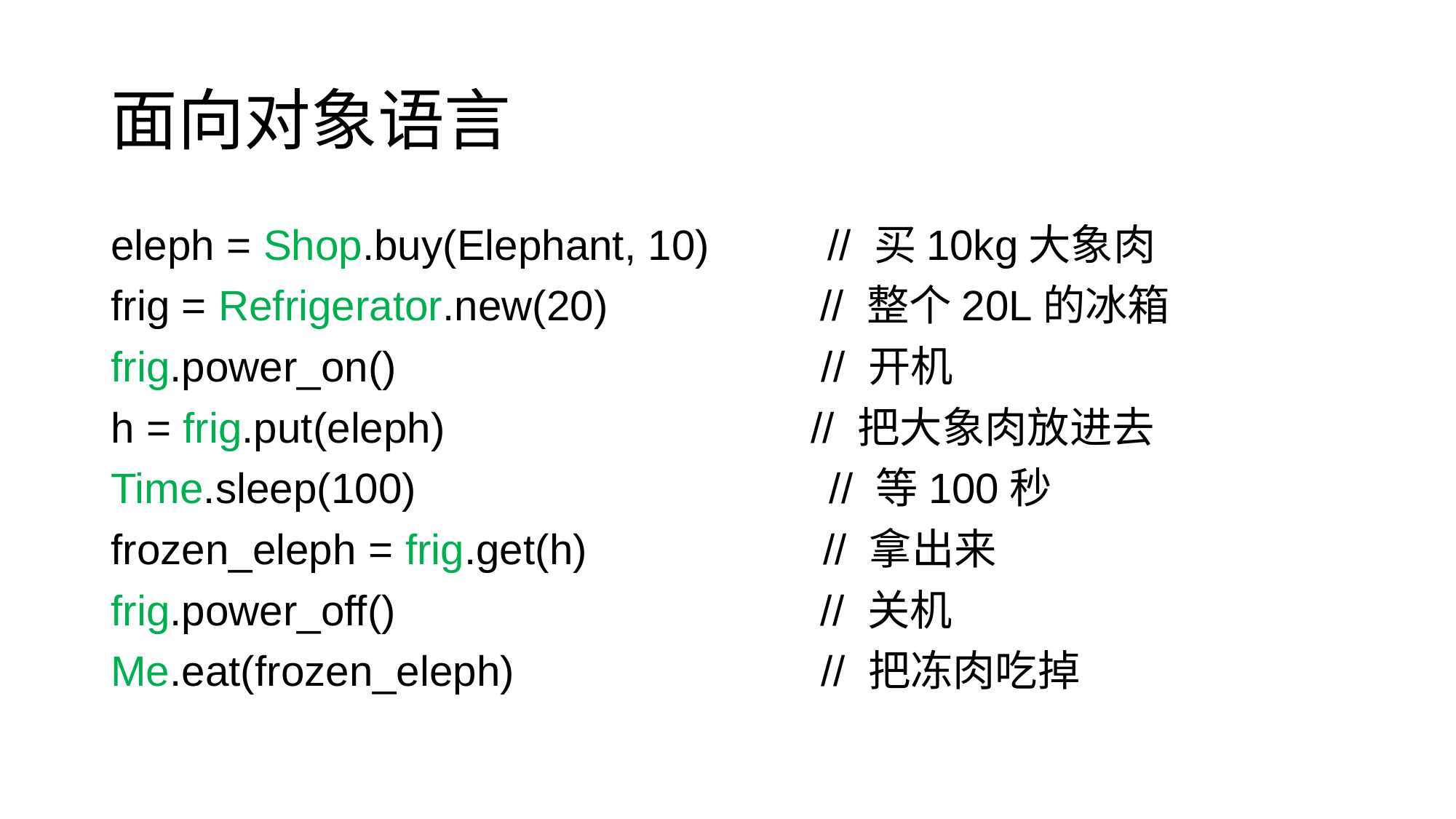

# 面向对象语言
eleph = Shop.buy(Elephant, 10)          // 买10kg大象肉
frig = Refrigerator.new(20)                  // 整个20L的冰箱
frig.power_on()                                    // 开机
h = frig.put(eleph)                               // 把大象肉放进去
Time.sleep(100)                                   // 等100秒
frozen_eleph = frig.get(h)                    // 拿出来
frig.power_off()                                    // 关机
Me.eat(frozen_eleph)                          // 把冻肉吃掉